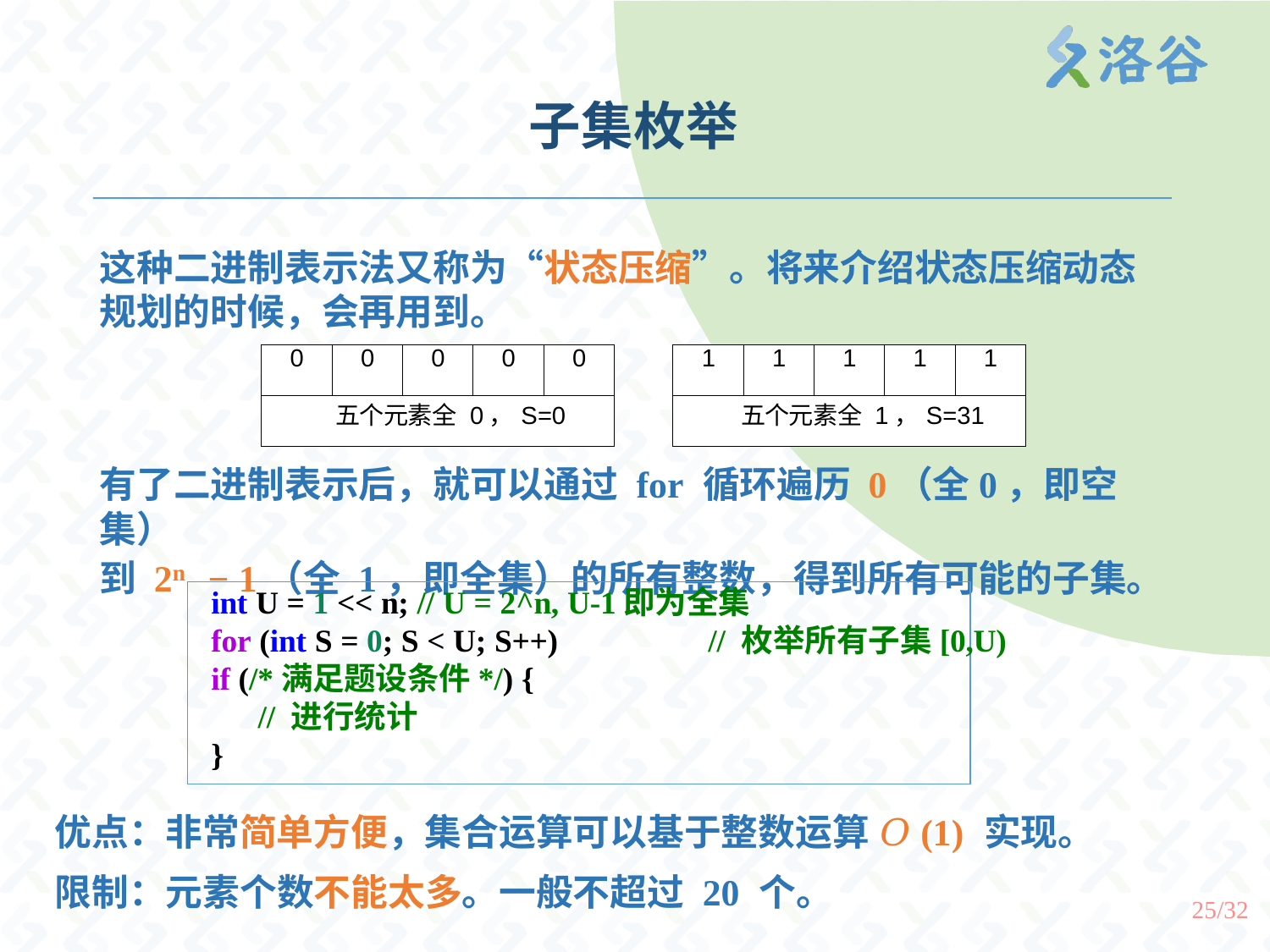

# 子集枚举

这种二进制表示法又称为“状态压缩”。将来介绍状态压缩动态 规划的时候，会再用到。
| 0 | 0 | 0 | 0 | 0 |
| --- | --- | --- | --- | --- |
| 五个元素全 0，S=0 |  |  |  |  |
| 1 | 1 | 1 | 1 | 1 |
| --- | --- | --- | --- | --- |
| 五个元素全 1，S=31 |  |  |  |  |

有了二进制表示后，就可以通过 for 循环遍历 0（全0，即空集）
到 2n  − 1（全 1，即全集）的所有整数，得到所有可能的子集。
int U = 1 << n; // U = 2^n, U-1即为全集
for (int S = 0; S < U; S++)	// 枚举所有子集[0,U)
if (/*满足题设条件*/) {
// 进行统计
}

优点：非常简单方便，集合运算可以基于整数运算 𝑂(1) 实现。

限制：元素个数不能太多。一般不超过 20 个。

25/32